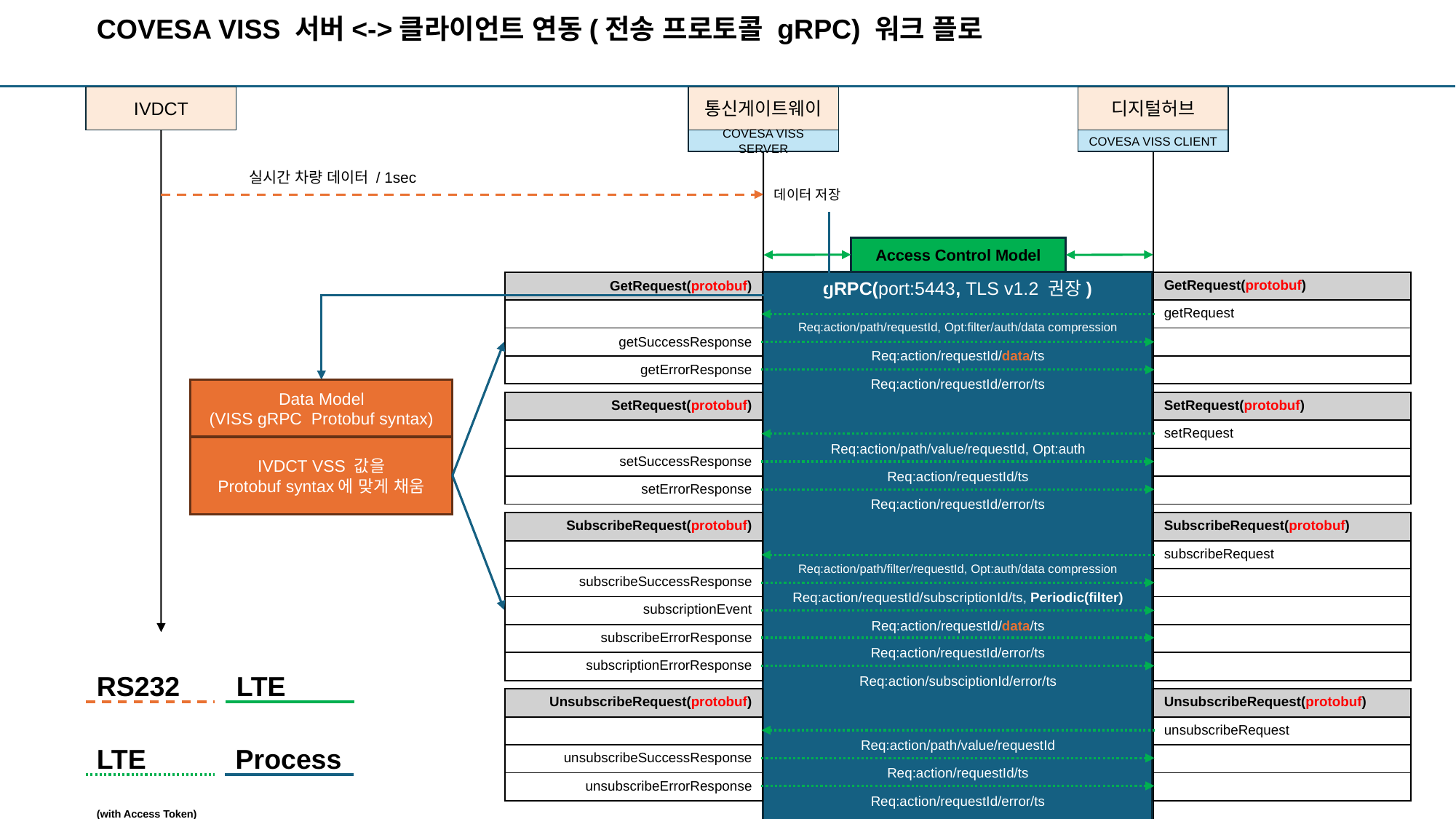

COVESA VISS 서버<->클라이언트 연동(전송 프로토콜 gRPC) 워크 플로
IVDCT
통신게이트웨이
디지털허브
COVESA VISS SERVER
COVESA VISS CLIENT
실시간 차량 데이터 / 1sec

데이터 저장
Access Control Model

gRPC(port:5443, TLS v1.2 권장)
| GetRequest(protobuf) |
| --- |
|  |
| getSuccessResponse |
| getErrorResponse |
| GetRequest(protobuf) |
| --- |
| getRequest |
|  |
|  |

Req:action/path/requestId, Opt:filter/auth/data compression

Req:action/requestId/data/ts

Req:action/requestId/error/ts
Data Model
(VISS gRPC  Protobuf syntax)
| SetRequest(protobuf) |
| --- |
|  |
| setSuccessResponse |
| setErrorResponse |
| SetRequest(protobuf) |
| --- |
| setRequest |
|  |
|  |

Req:action/path/value/requestId, Opt:auth
IVDCT VSS 값을
Protobuf syntax에 맞게 채움

Req:action/requestId/ts

Req:action/requestId/error/ts
| SubscribeRequest(protobuf) |
| --- |
|  |
| subscribeSuccessResponse |
| subscriptionEvent |
| subscribeErrorResponse |
| subscriptionErrorResponse |
| SubscribeRequest(protobuf) |
| --- |
| subscribeRequest |
|  |
|  |
|  |
|  |

Req:action/path/filter/requestId, Opt:auth/data compression

Req:action/requestId/subscriptionId/ts, Periodic(filter)

Req:action/requestId/data/ts

Req:action/requestId/error/ts
RS232

LTE

Req:action/subsciptionId/error/ts
| UnsubscribeRequest(protobuf) |
| --- |
|  |
| unsubscribeSuccessResponse |
| unsubscribeErrorResponse |
| UnsubscribeRequest(protobuf) |
| --- |
| unsubscribeRequest |
|  |
|  |

LTE
(with Access Token)
Process

Req:action/path/value/requestId

Req:action/requestId/ts

Req:action/requestId/error/ts